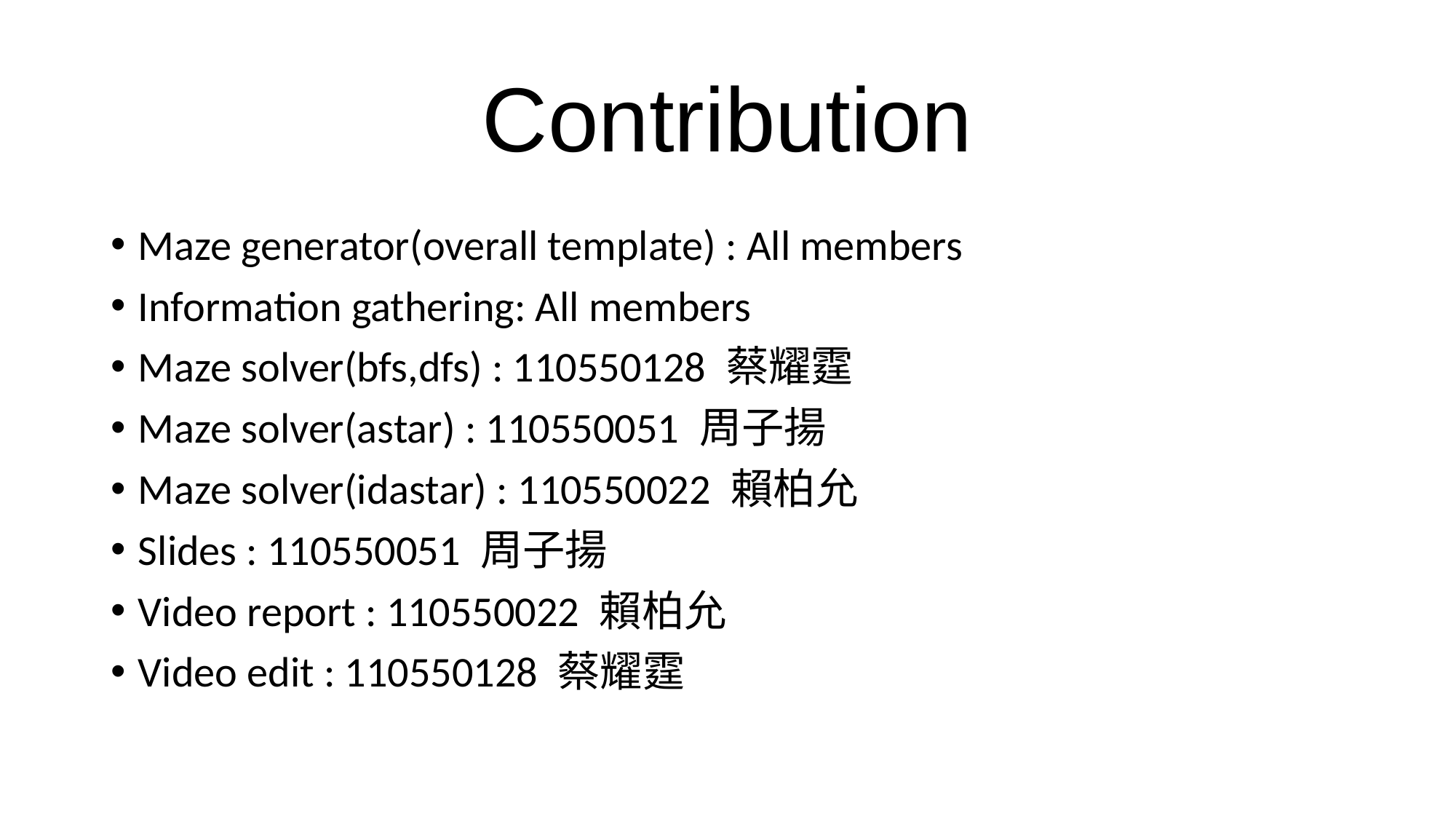

# Contribution
Maze generator(overall template) : All members
Information gathering: All members
Maze solver(bfs,dfs) : 110550128 蔡耀霆
Maze solver(astar) : 110550051 周子揚
Maze solver(idastar) : 110550022 賴柏允
Slides : 110550051 周子揚
Video report : 110550022 賴柏允
Video edit : 110550128 蔡耀霆